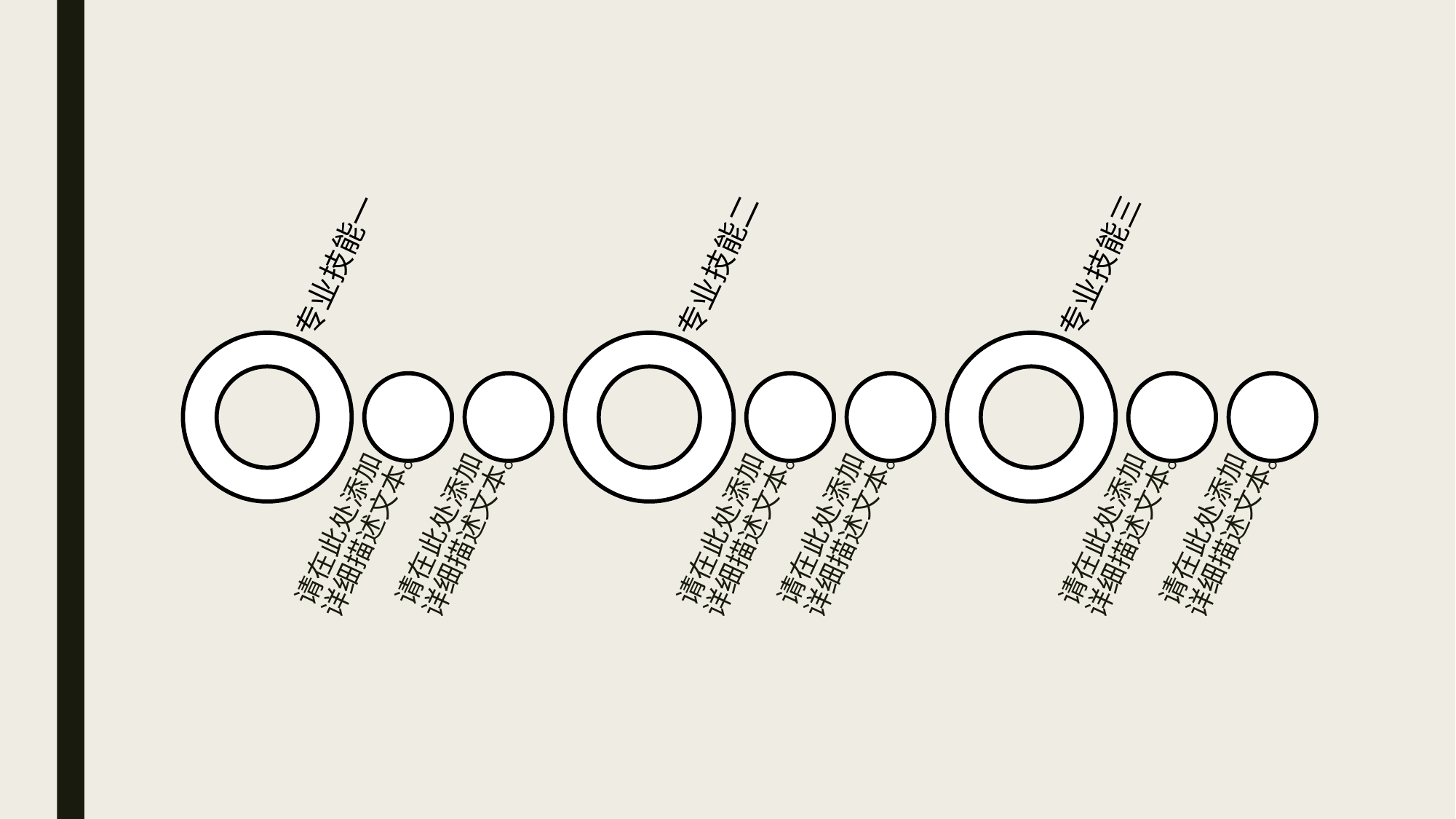

专业技能一
请在此处添加详细描述文本。
请在此处添加详细描述文本。
专业技能二
请在此处添加详细描述文本。
请在此处添加详细描述文本。
专业技能三
请在此处添加详细描述文本。
请在此处添加详细描述文本。